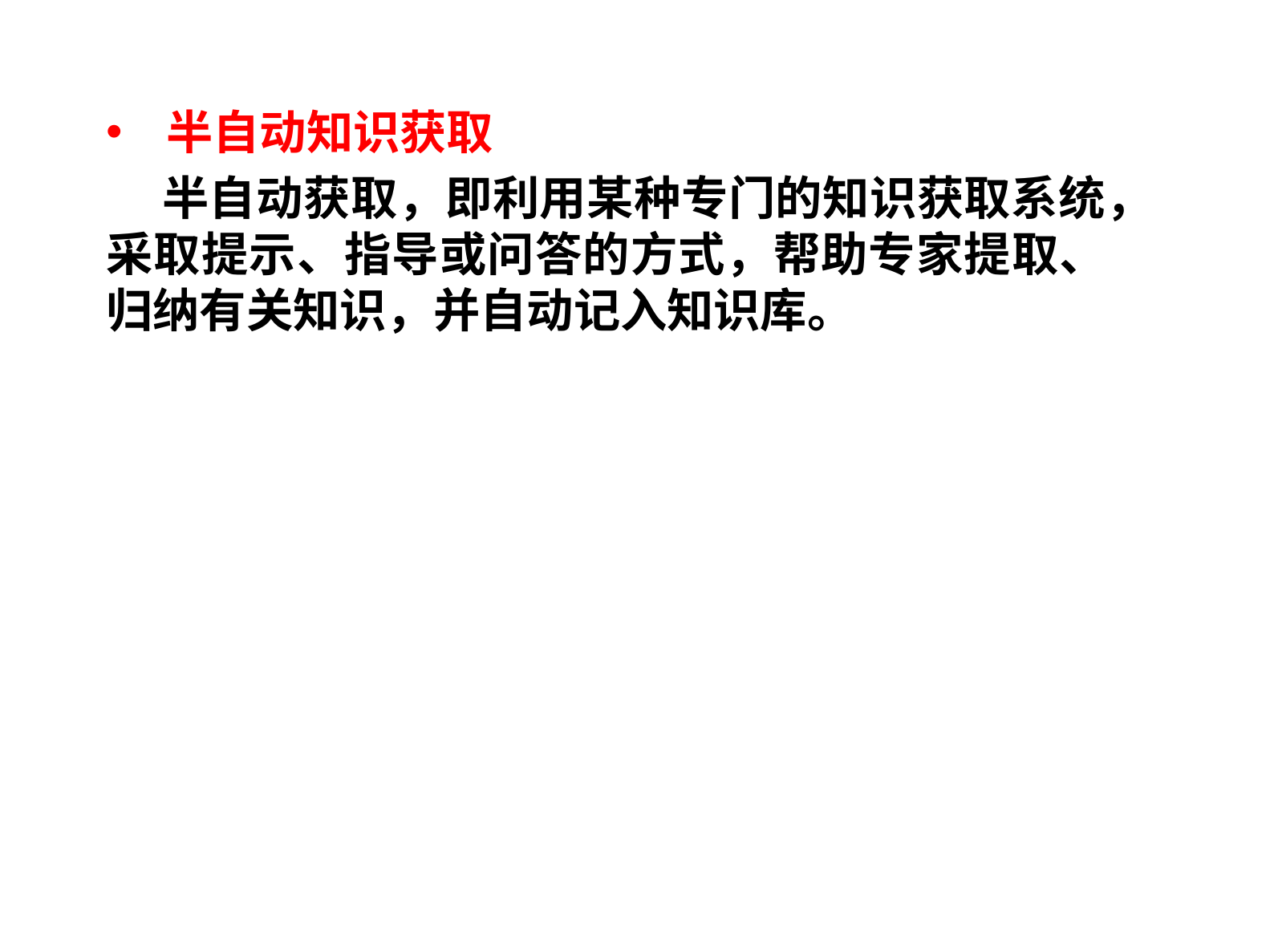

半自动知识获取
    半自动获取，即利用某种专门的知识获取系统，采取提示、指导或问答的方式，帮助专家提取、归纳有关知识，并自动记入知识库。